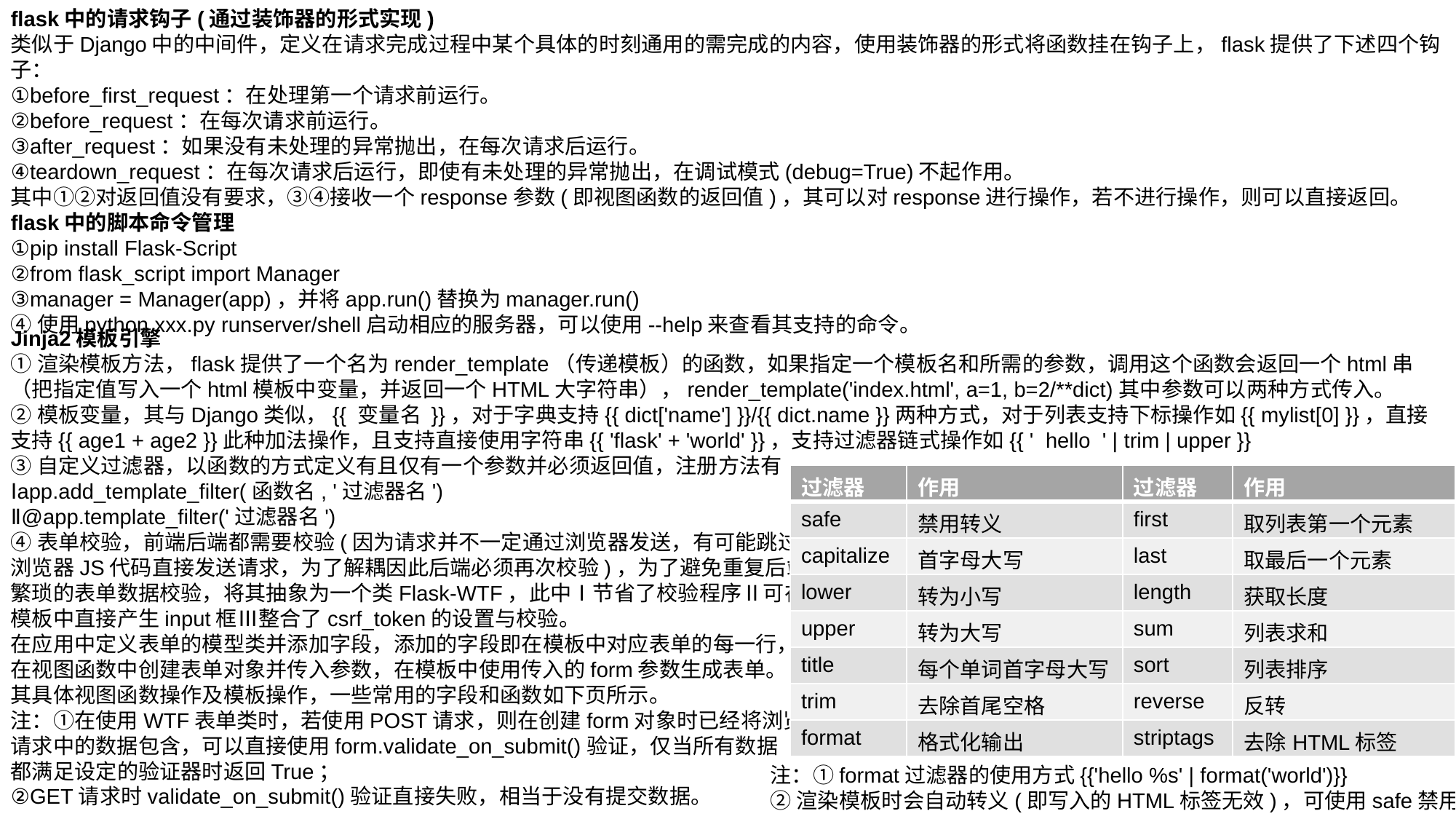

flask中的请求钩子(通过装饰器的形式实现)
类似于Django中的中间件，定义在请求完成过程中某个具体的时刻通用的需完成的内容，使用装饰器的形式将函数挂在钩子上，flask提供了下述四个钩子：
①before_first_request：在处理第一个请求前运行。
②before_request：在每次请求前运行。
③after_request：如果没有未处理的异常抛出，在每次请求后运行。
④teardown_request：在每次请求后运行，即使有未处理的异常抛出，在调试模式(debug=True)不起作用。
其中①②对返回值没有要求，③④接收一个response参数(即视图函数的返回值)，其可以对response进行操作，若不进行操作，则可以直接返回。
flask中的脚本命令管理
①pip install Flask-Script
②from flask_script import Manager
③manager = Manager(app)，并将app.run()替换为manager.run()
④使用python xxx.py runserver/shell启动相应的服务器，可以使用--help来查看其支持的命令。
Jinja2模板引擎
①渲染模板方法，flask提供了一个名为render_template（传递模板）的函数，如果指定一个模板名和所需的参数，调用这个函数会返回一个html串（把指定值写入一个html模板中变量，并返回一个HTML大字符串），render_template('index.html', a=1, b=2/**dict)其中参数可以两种方式传入。
②模板变量，其与Django类似，{{ 变量名 }}，对于字典支持{{ dict['name'] }}/{{ dict.name }}两种方式，对于列表支持下标操作如{{ mylist[0] }}，直接支持{{ age1 + age2 }}此种加法操作，且支持直接使用字符串{{ 'flask' + 'world' }}，支持过滤器链式操作如{{ '  hello  ' | trim | upper }}
③自定义过滤器，以函数的方式定义有且仅有一个参数并必须返回值，注册方法有
Ⅰapp.add_template_filter(函数名, '过滤器名')
Ⅱ@app.template_filter('过滤器名')
④表单校验，前端后端都需要校验(因为请求并不一定通过浏览器发送，有可能跳过
浏览器JS代码直接发送请求，为了解耦因此后端必须再次校验)，为了避免重复后端
繁琐的表单数据校验，将其抽象为一个类Flask-WTF，此中Ⅰ节省了校验程序Ⅱ可在
模板中直接产生input框Ⅲ整合了csrf_token的设置与校验。
在应用中定义表单的模型类并添加字段，添加的字段即在模板中对应表单的每一行，
在视图函数中创建表单对象并传入参数，在模板中使用传入的form参数生成表单。
其具体视图函数操作及模板操作，一些常用的字段和函数如下页所示。
注：①在使用WTF表单类时，若使用POST请求，则在创建form对象时已经将浏览器
请求中的数据包含，可以直接使用form.validate_on_submit()验证，仅当所有数据
都满足设定的验证器时返回True；
②GET请求时validate_on_submit()验证直接失败，相当于没有提交数据。
| 过滤器 | 作用 | 过滤器 | 作用 |
| --- | --- | --- | --- |
| safe | 禁用转义 | first | 取列表第一个元素 |
| capitalize | 首字母大写 | last | 取最后一个元素 |
| lower | 转为小写 | length | 获取长度 |
| upper | 转为大写 | sum | 列表求和 |
| title | 每个单词首字母大写 | sort | 列表排序 |
| trim | 去除首尾空格 | reverse | 反转 |
| format | 格式化输出 | striptags | 去除HTML标签 |
注：①format过滤器的使用方式{{'hello %s' | format('world')}}
②渲染模板时会自动转义(即写入的HTML标签无效)，可使用safe禁用